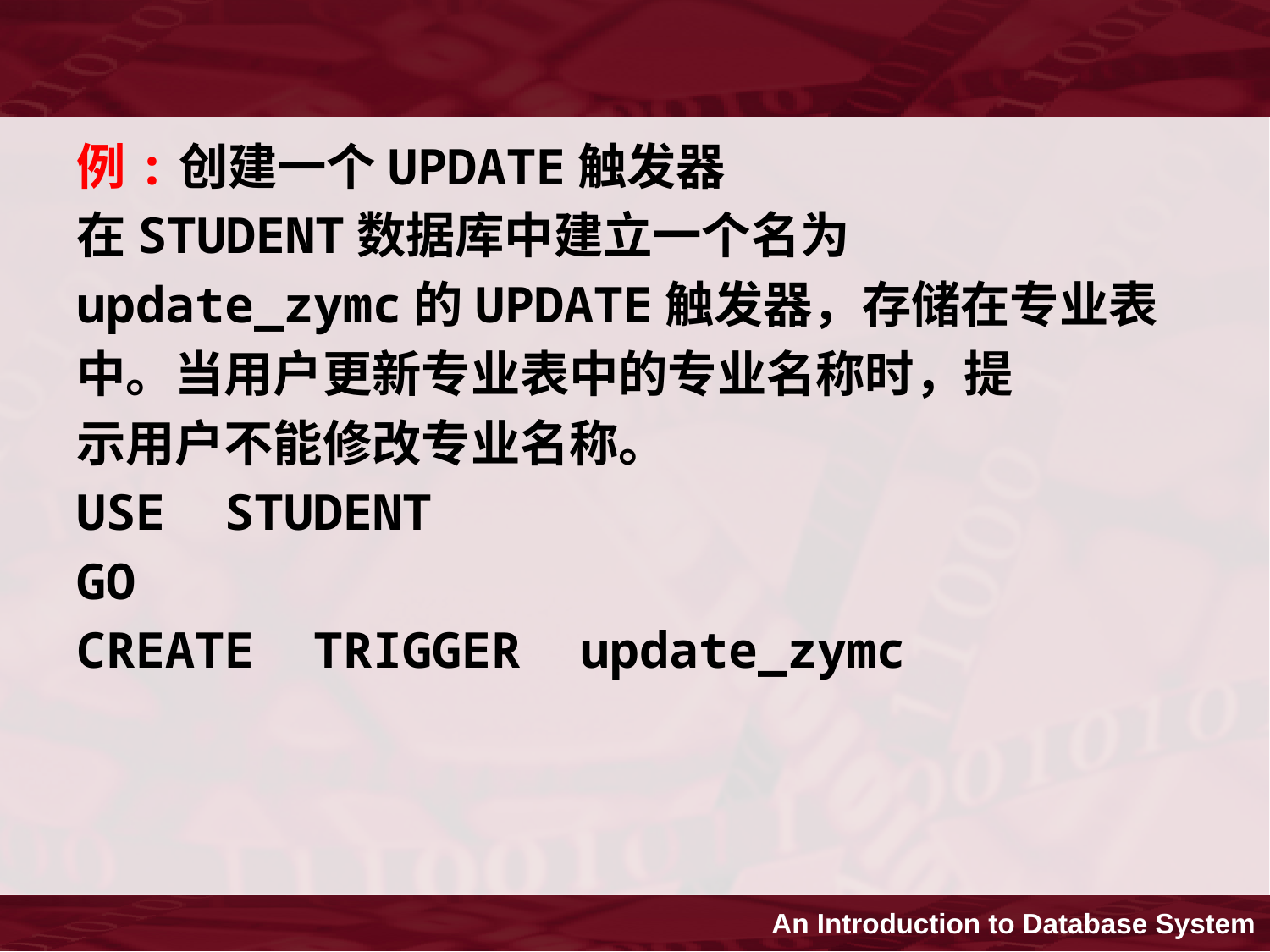

例:创建一个UPDATE触发器
在STUDENT数据库中建立一个名为
update_zymc的UPDATE触发器，存储在专业表
中。当用户更新专业表中的专业名称时，提
示用户不能修改专业名称。
USE  STUDENT
GO
CREATE  TRIGGER  update_zymc